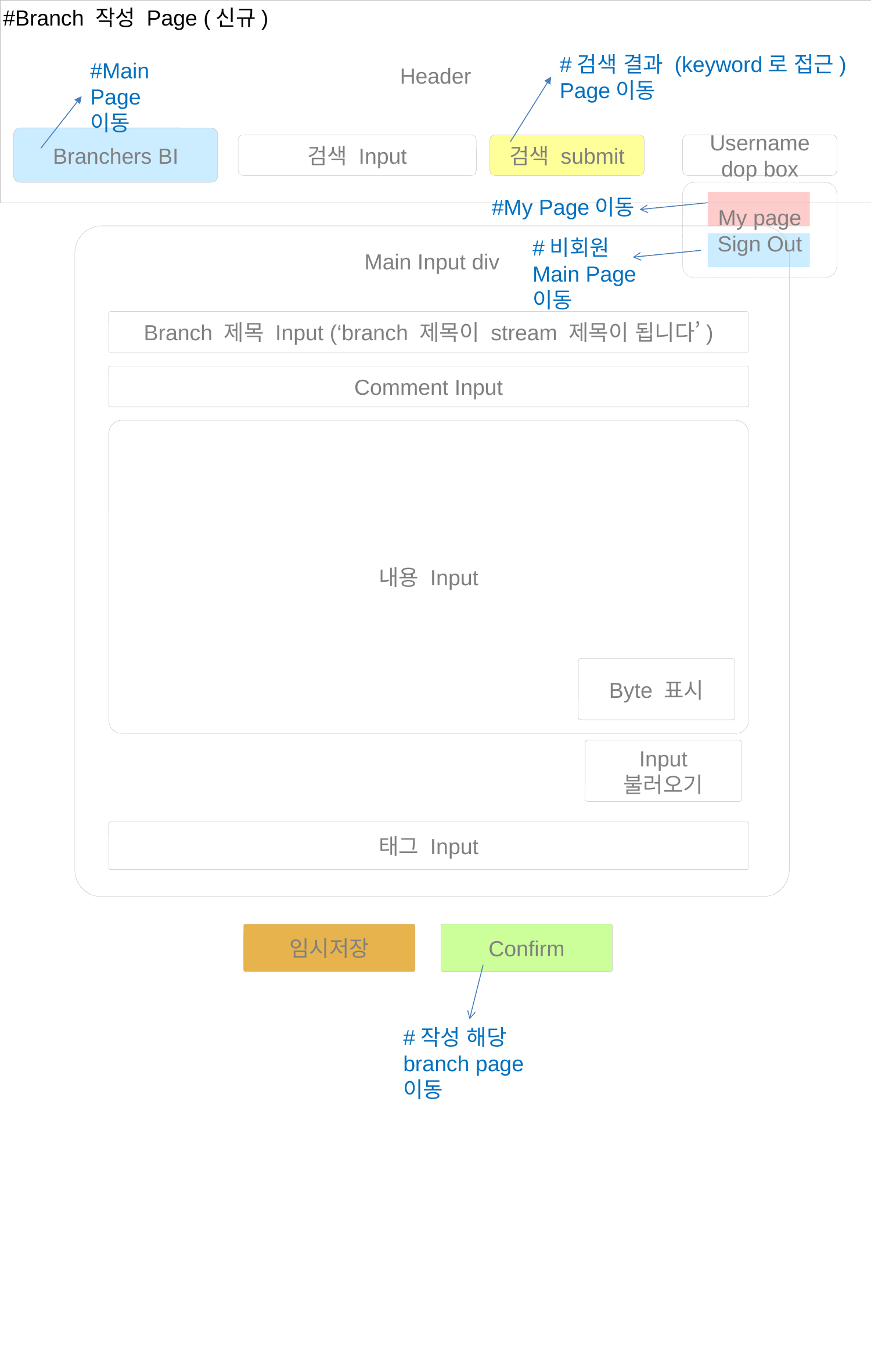

Header

#Branch 작성 Page (신규)
#검색 결과 (keyword로 접근) Page이동
#Main Page이동
Branchers BI
검색 Input
검색 submit
Username dop box
My page
Sign Out
#My Page이동

Main Input div

#비회원
Main Page
이동

Branch 제목 Input (‘branch 제목이 stream 제목이 됩니다’)
Comment Input
내용 Input
Byte 표시
Input
불러오기
태그 Input
임시저장
Confirm
#작성 해당 branch page 이동